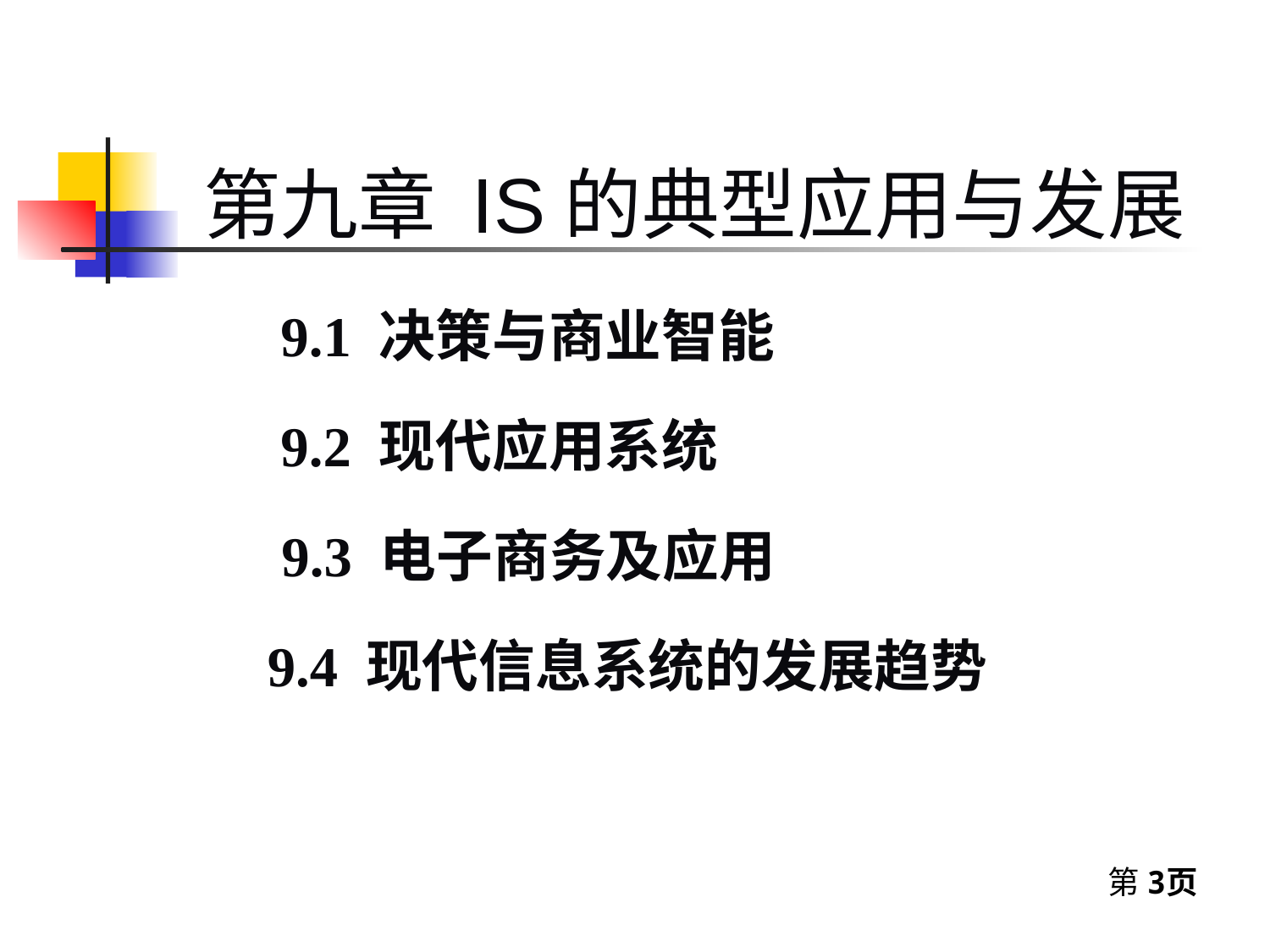

# 第九章 IS的典型应用与发展
 9.1 决策与商业智能
 9.2 现代应用系统
 9.3 电子商务及应用
9.4 现代信息系统的发展趋势